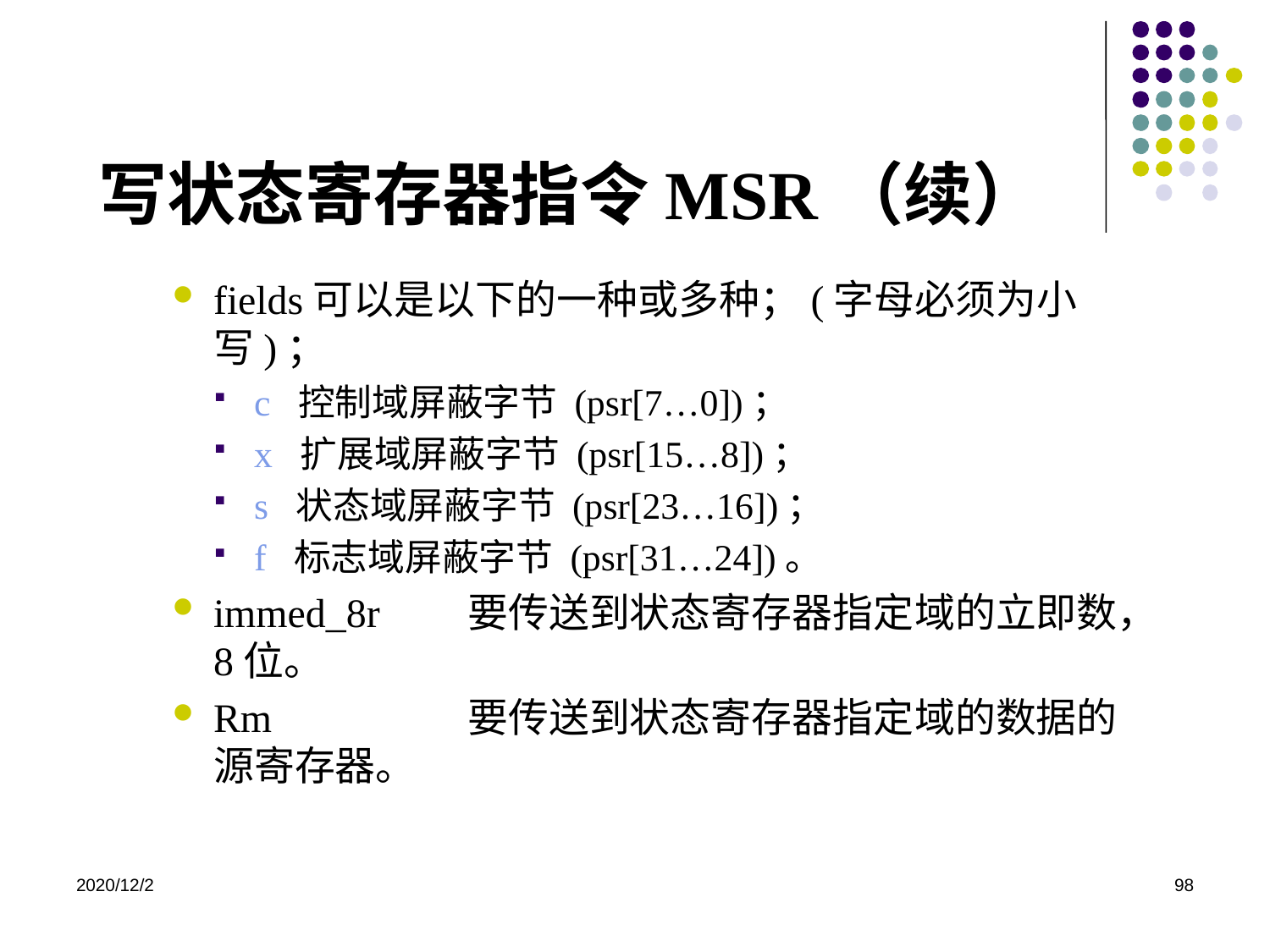

# 写状态寄存器指令MSR（续）
fields可以是以下的一种或多种；(字母必须为小写)；
c  控制域屏蔽字节 (psr[7…0])；
x  扩展域屏蔽字节 (psr[15…8])；
s  状态域屏蔽字节 (psr[23…16])；
f  标志域屏蔽字节 (psr[31…24])。
immed_8r	要传送到状态寄存器指定域的立即数，8位。
Rm   		要传送到状态寄存器指定域的数据的源寄存器。
2020/12/2
98